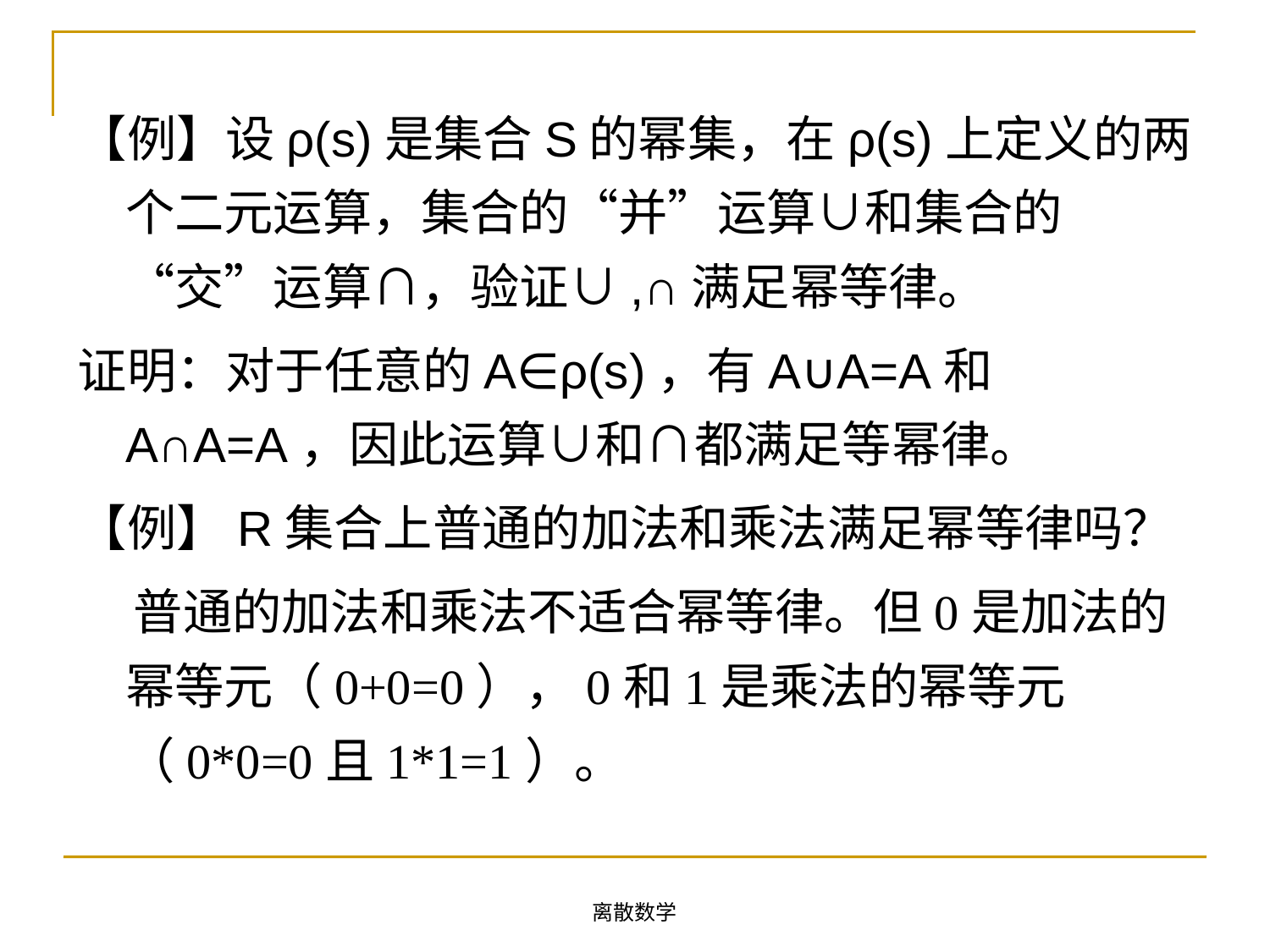

【例】设ρ(s)是集合S的幂集，在ρ(s)上定义的两个二元运算，集合的“并”运算∪和集合的“交”运算∩，验证∪,∩满足幂等律。
证明：对于任意的A∈ρ(s)，有A∪A=A和A∩A=A，因此运算∪和∩都满足等幂律。
【例】R集合上普通的加法和乘法满足幂等律吗？
    普通的加法和乘法不适合幂等律。但0是加法的幂等元（0+0=0），0和1是乘法的幂等元（0*0=0且1*1=1）。

25
离散数学